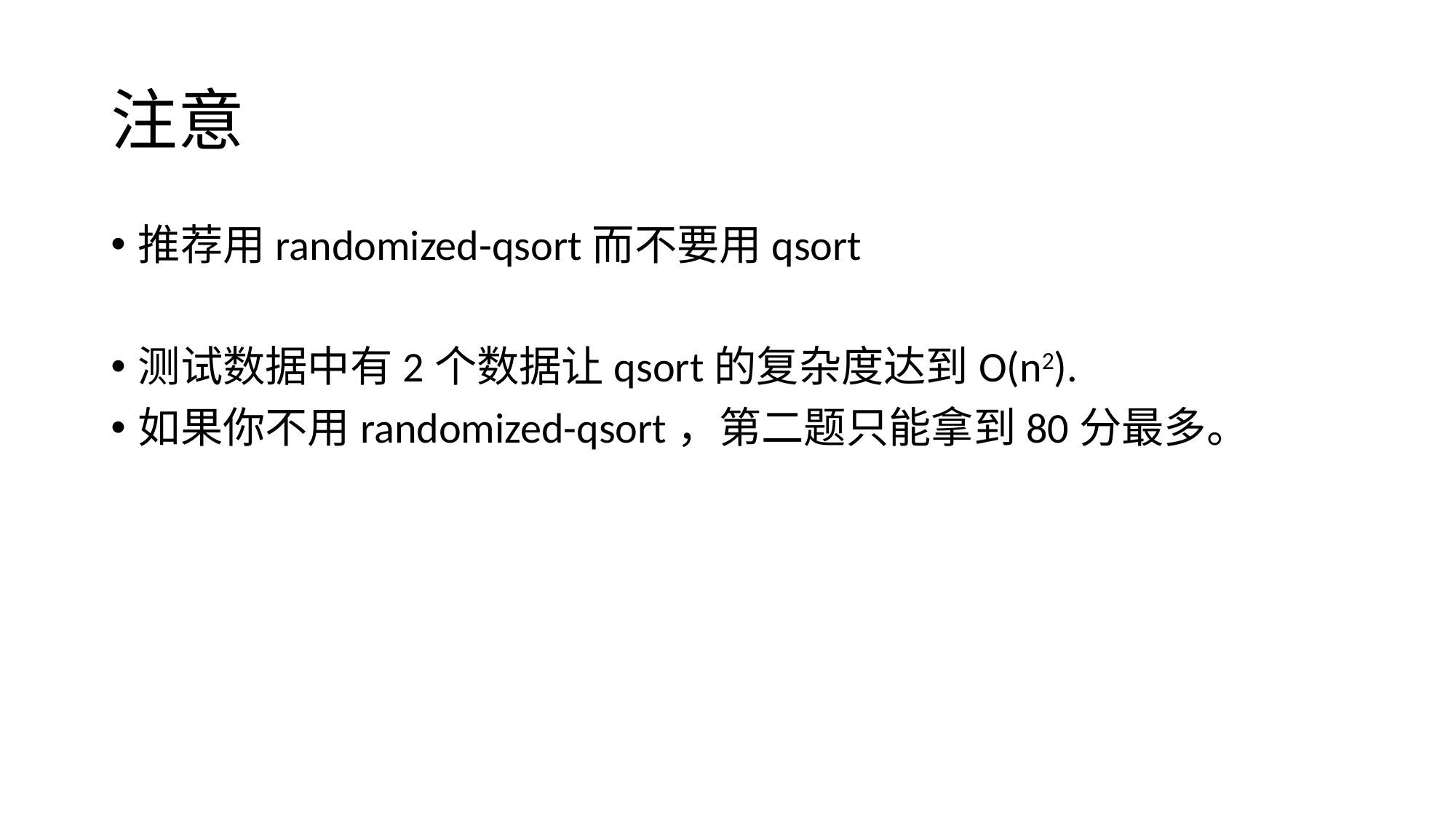

# 注意
推荐用randomized-qsort而不要用qsort

测试数据中有2个数据让qsort的复杂度达到O(n2).
如果你不用randomized-qsort，第二题只能拿到80分最多。